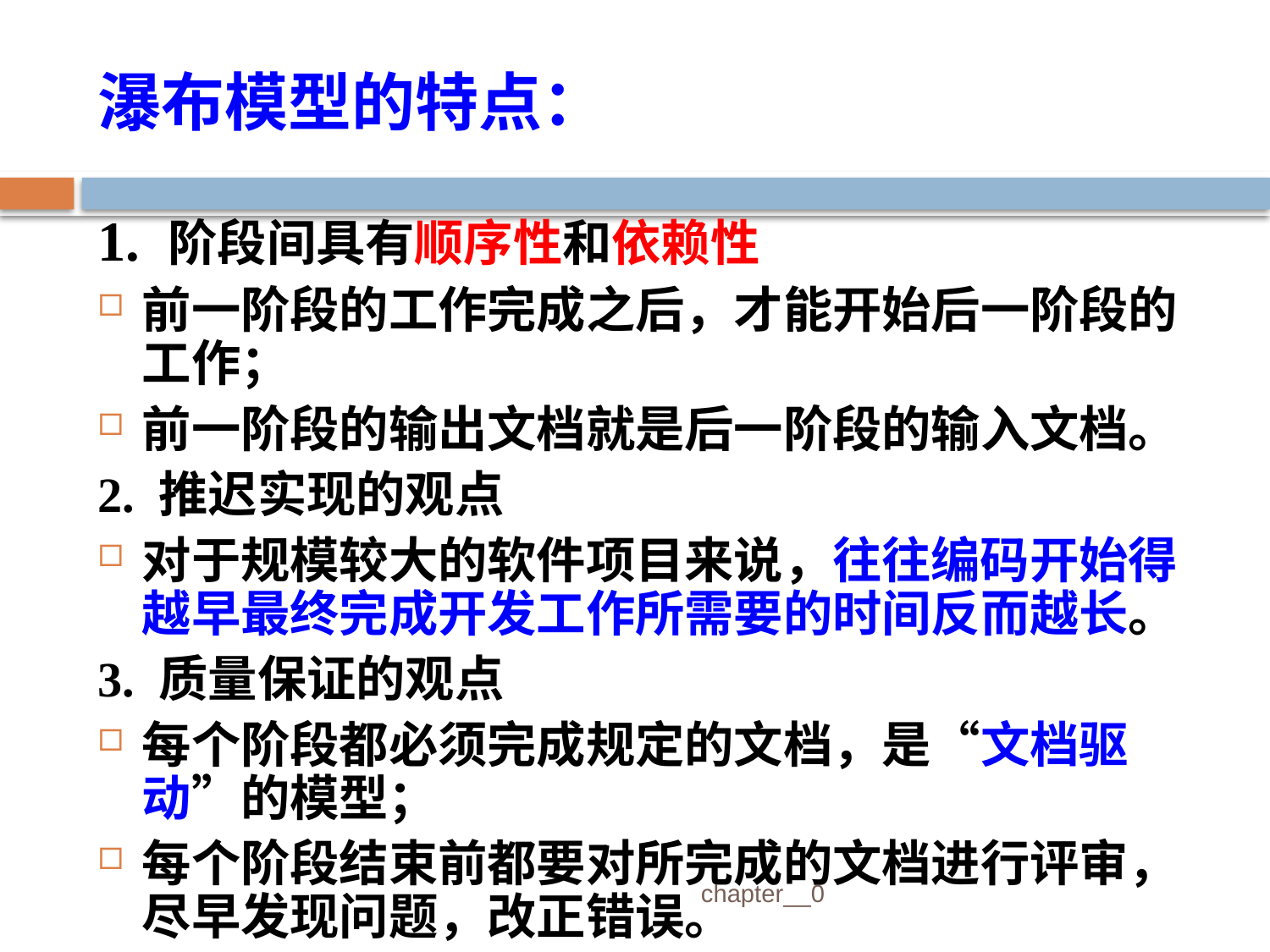

# 瀑布模型的特点：
48
1. 阶段间具有顺序性和依赖性
前一阶段的工作完成之后，才能开始后一阶段的工作；
前一阶段的输出文档就是后一阶段的输入文档。
2. 推迟实现的观点
对于规模较大的软件项目来说，往往编码开始得越早最终完成开发工作所需要的时间反而越长。
3. 质量保证的观点
每个阶段都必须完成规定的文档，是“文档驱动”的模型；
每个阶段结束前都要对所完成的文档进行评审，尽早发现问题，改正错误。

 chapter__0